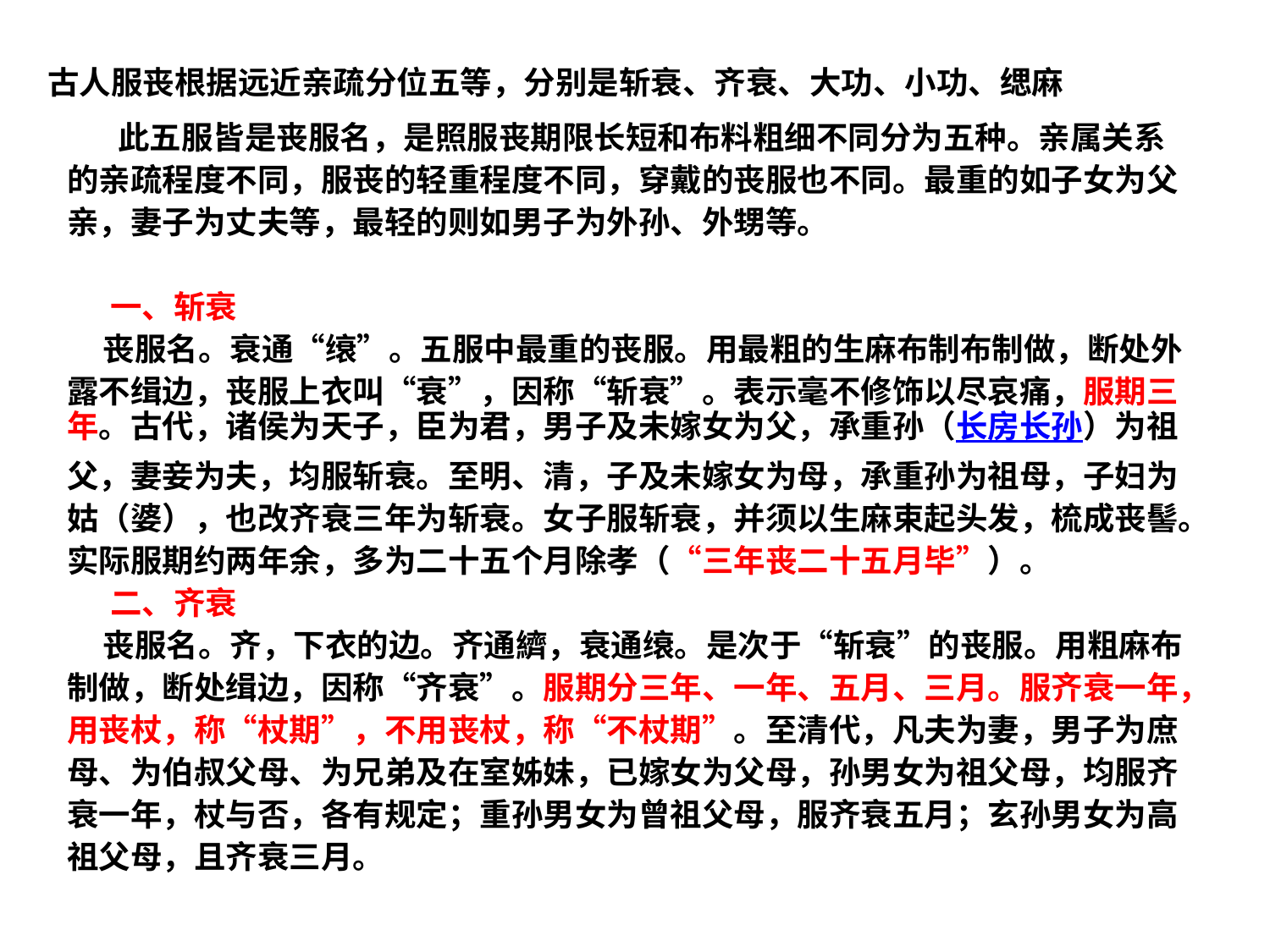

古人服丧根据远近亲疏分位五等，分别是斩衰、齐衰、大功、小功、缌麻
      此五服皆是丧服名，是照服丧期限长短和布料粗细不同分为五种。亲属关系的亲疏程度不同，服丧的轻重程度不同，穿戴的丧服也不同。最重的如子女为父亲，妻子为丈夫等，最轻的则如男子为外孙、外甥等。
      一、斩衰
     丧服名。衰通“缞”。五服中最重的丧服。用最粗的生麻布制布制做，断处外露不缉边，丧服上衣叫“衰”，因称“斩衰”。表示毫不修饰以尽哀痛，服期三年。古代，诸侯为天子，臣为君，男子及未嫁女为父，承重孙（长房长孙）为祖父，妻妾为夫，均服斩衰。至明、清，子及未嫁女为母，承重孙为祖母，子妇为姑（婆），也改齐衰三年为斩衰。女子服斩衰，并须以生麻束起头发，梳成丧髻。实际服期约两年余，多为二十五个月除孝（“三年丧二十五月毕”）。
      二、齐衰
     丧服名。齐，下衣的边。齐通纃，衰通缞。是次于“斩衰”的丧服。用粗麻布制做，断处缉边，因称“齐衰”。服期分三年、一年、五月、三月。服齐衰一年，用丧杖，称“杖期”，不用丧杖，称“不杖期”。至清代，凡夫为妻，男子为庶母、为伯叔父母、为兄弟及在室姊妹，已嫁女为父母，孙男女为祖父母，均服齐衰一年，杖与否，各有规定；重孙男女为曾祖父母，服齐衰五月；玄孙男女为高祖父母，且齐衰三月。